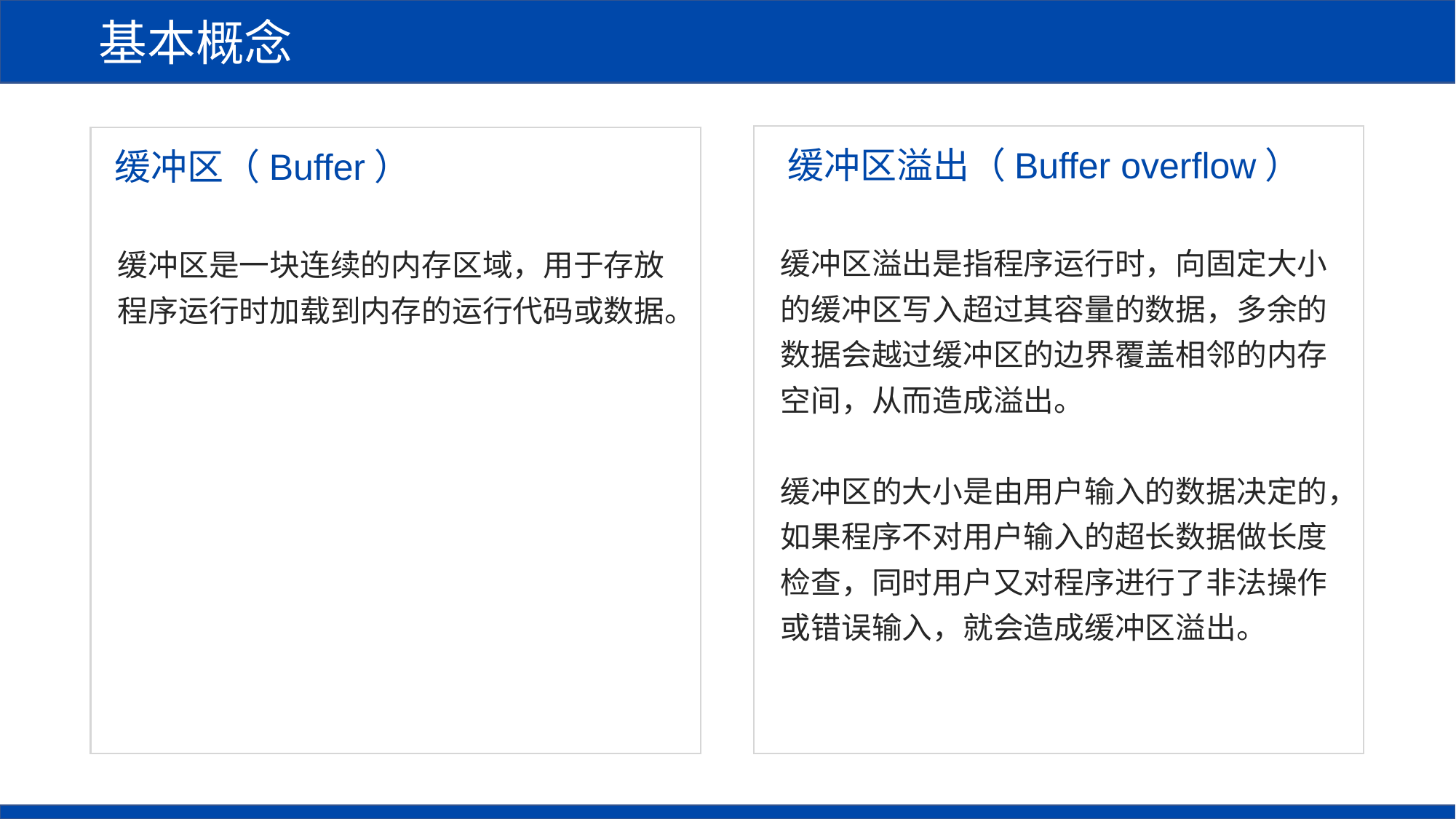

基本概念

缓冲区溢出（Buffer overflow）
缓冲区（Buffer）
缓冲区溢出是指程序运行时，向固定大小的缓冲区写入超过其容量的数据，多余的数据会越过缓冲区的边界覆盖相邻的内存空间，从而造成溢出。

缓冲区的大小是由用户输入的数据决定的，如果程序不对用户输入的超长数据做长度检查，同时用户又对程序进行了非法操作或错误输入，就会造成缓冲区溢出。

缓冲区是一块连续的内存区域，用于存放程序运行时加载到内存的运行代码或数据。